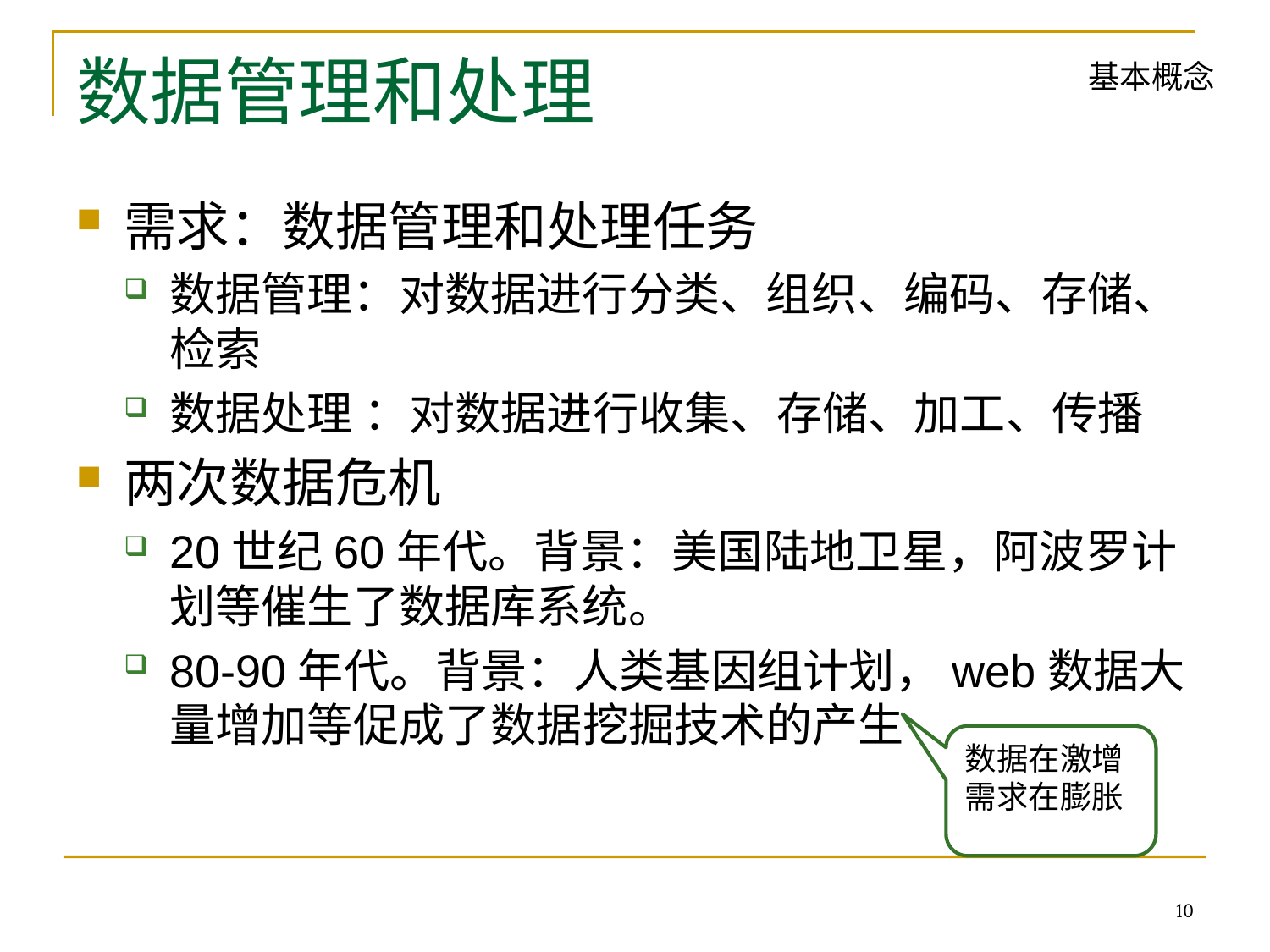

# 数据管理和处理
基本概念
需求：数据管理和处理任务
数据管理：对数据进行分类、组织、编码、存储、检索
数据处理 ：对数据进行收集、存储、加工、传播
两次数据危机
20世纪60年代。背景：美国陆地卫星，阿波罗计划等催生了数据库系统。
80-90年代。背景：人类基因组计划，web数据大量增加等促成了数据挖掘技术的产生
数据在激增
需求在膨胀
10